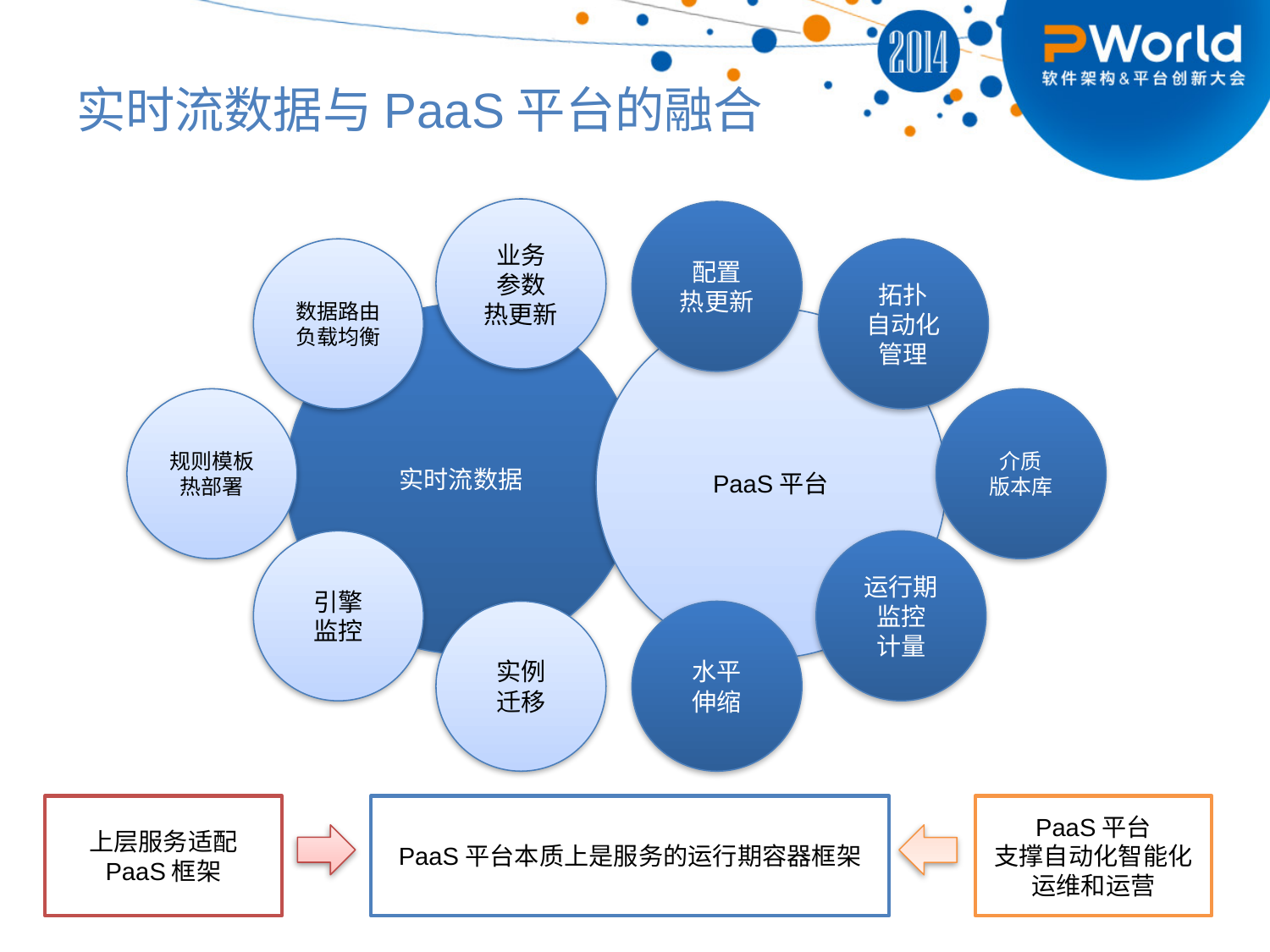

# 实时流数据与PaaS平台的融合
业务
参数
热更新
配置
热更新
数据路由
负载均衡
拓扑
自动化
管理
实时流数据
PaaS平台
规则模板热部署
介质
版本库
引擎
监控
运行期监控
计量
实例
迁移
水平
伸缩
上层服务适配
PaaS框架
PaaS平台本质上是服务的运行期容器框架
PaaS平台
支撑自动化智能化运维和运营